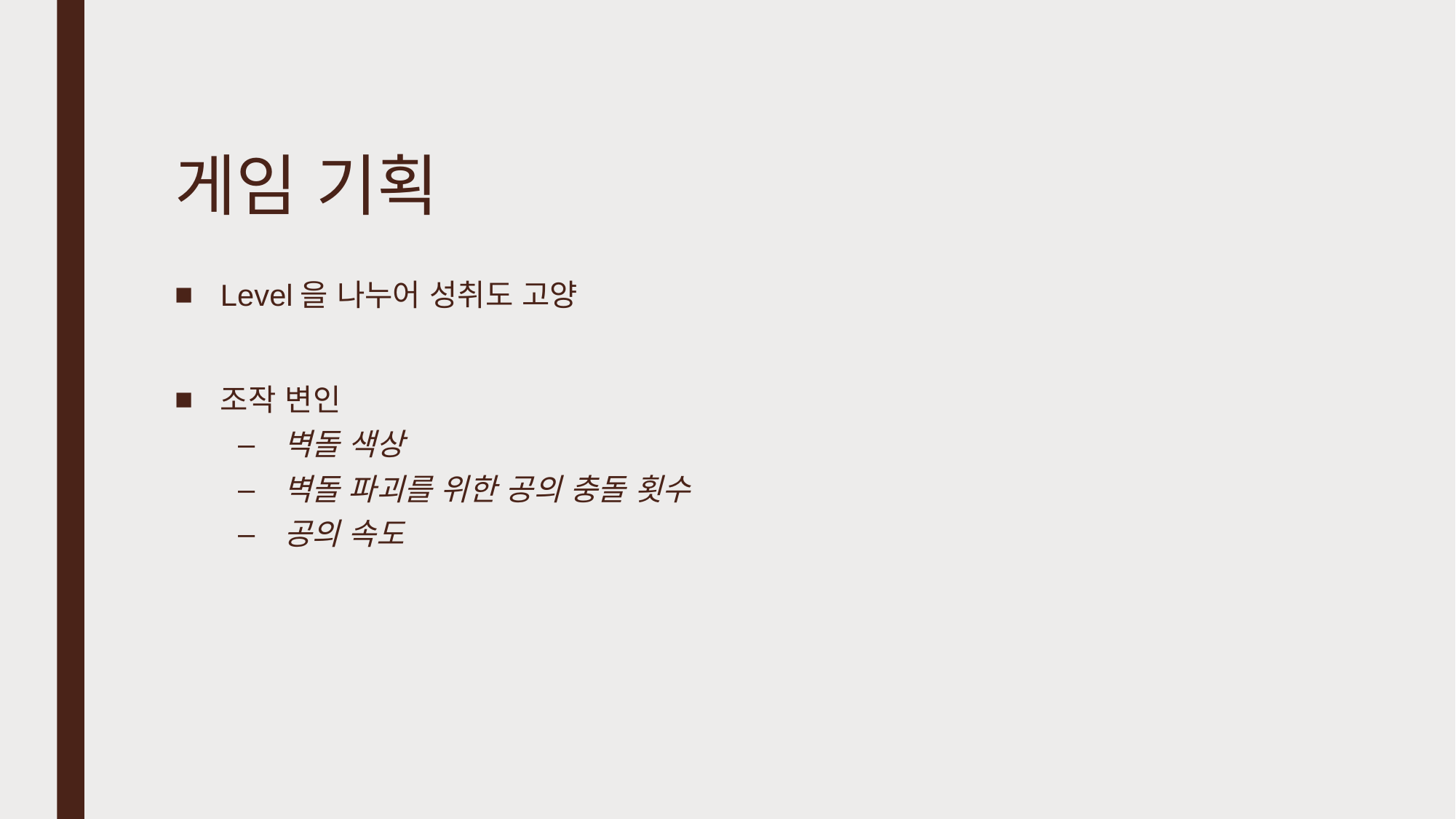

# 게임 기획
Level을 나누어 성취도 고양

조작 변인
벽돌 색상
벽돌 파괴를 위한 공의 충돌 횟수
공의 속도